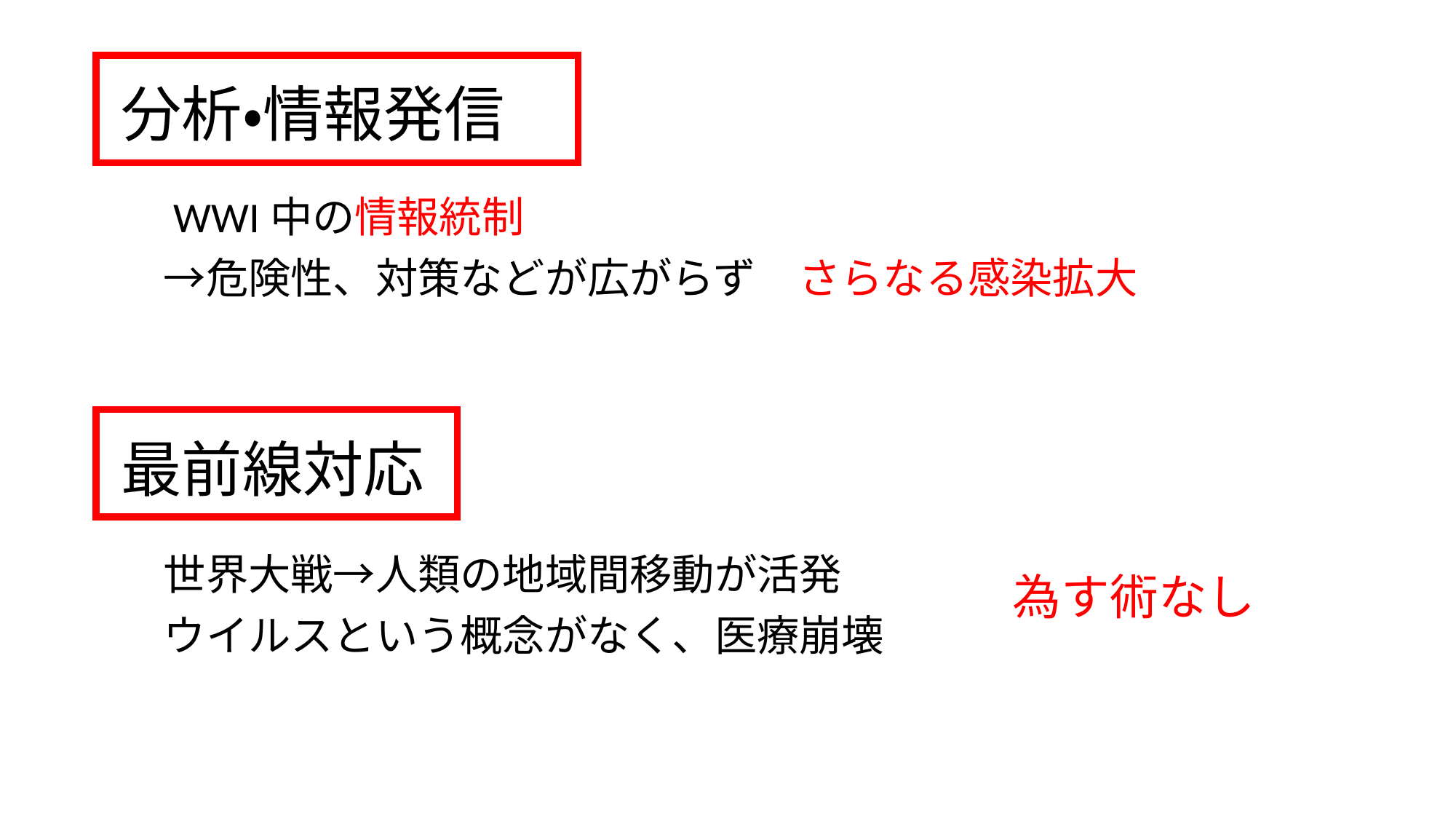

分析・情報発信

　WWI中の情報統制
　→危険性、対策などが広がらず　さらなる感染拡大

最前線対応

　世界大戦→人類の地域間移動が活発
　ウイルスという概念がなく、医療崩壊

為す術なし